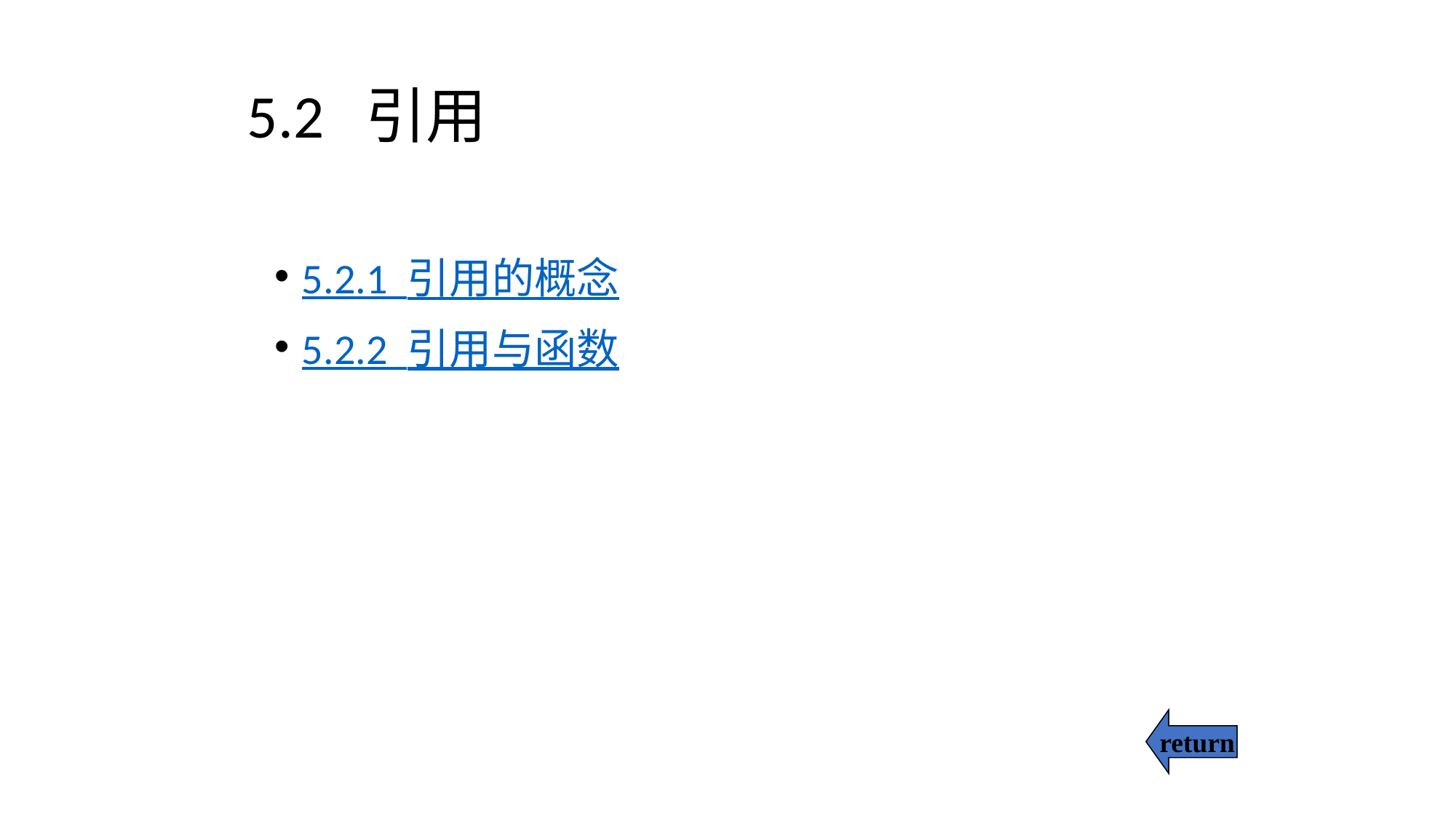

# 5.2  引用
5.2.1  引用的概念
5.2.2  引用与函数
return